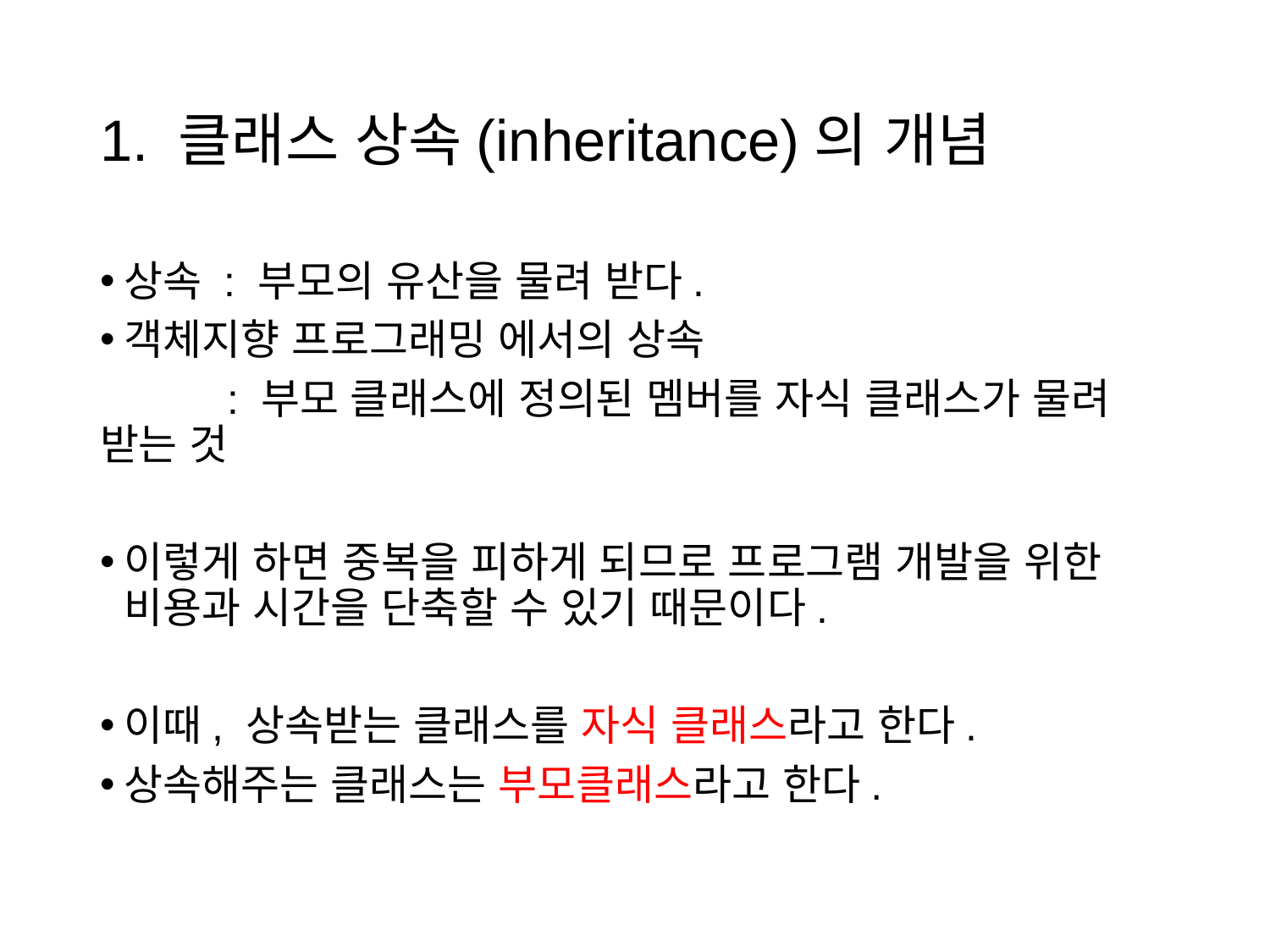

# 1. 클래스 상속(inheritance)의 개념
상속 : 부모의 유산을 물려 받다.
객체지향 프로그래밍 에서의 상속
	: 부모 클래스에 정의된 멤버를 자식 클래스가 물려 받는 것

이렇게 하면 중복을 피하게 되므로 프로그램 개발을 위한 비용과 시간을 단축할 수 있기 때문이다.

이때, 상속받는 클래스를 자식 클래스라고 한다.
상속해주는 클래스는 부모클래스라고 한다.